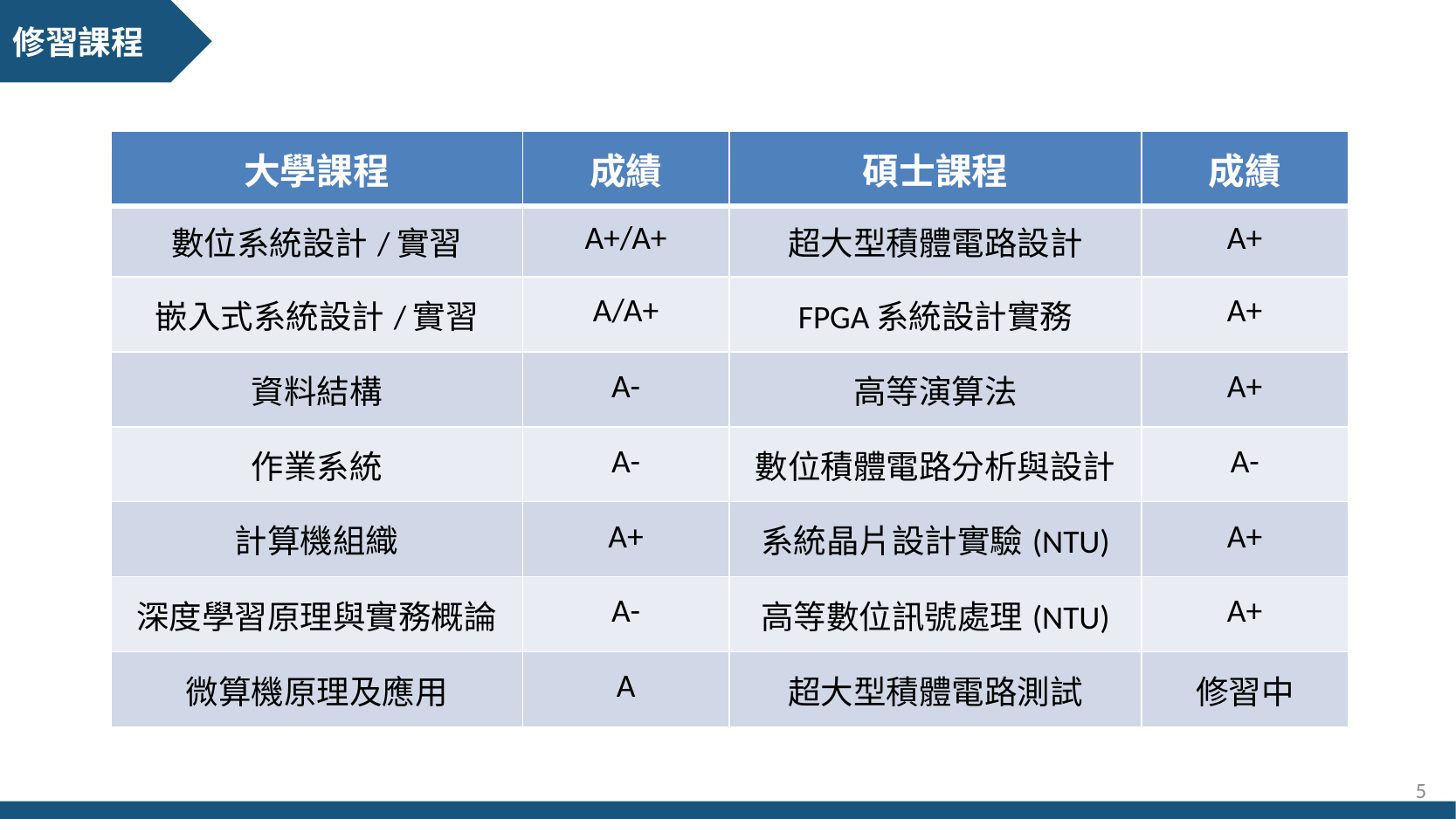

修習課程
| 大學課程 | 成績 | 碩士課程 | 成績 |
| --- | --- | --- | --- |
| 數位系統設計/實習 | A+/A+ | 超大型積體電路設計 | A+ |
| 嵌入式系統設計/實習 | A/A+ | FPGA系統設計實務 | A+ |
| 資料結構 | A- | 高等演算法 | A+ |
| 作業系統 | A- | 數位積體電路分析與設計 | A- |
| 計算機組織 | A+ | 系統晶片設計實驗(NTU) | A+ |
| 深度學習原理與實務概論 | A- | 高等數位訊號處理(NTU) | A+ |
| 微算機原理及應用 | A | 超大型積體電路測試 | 修習中 |
5